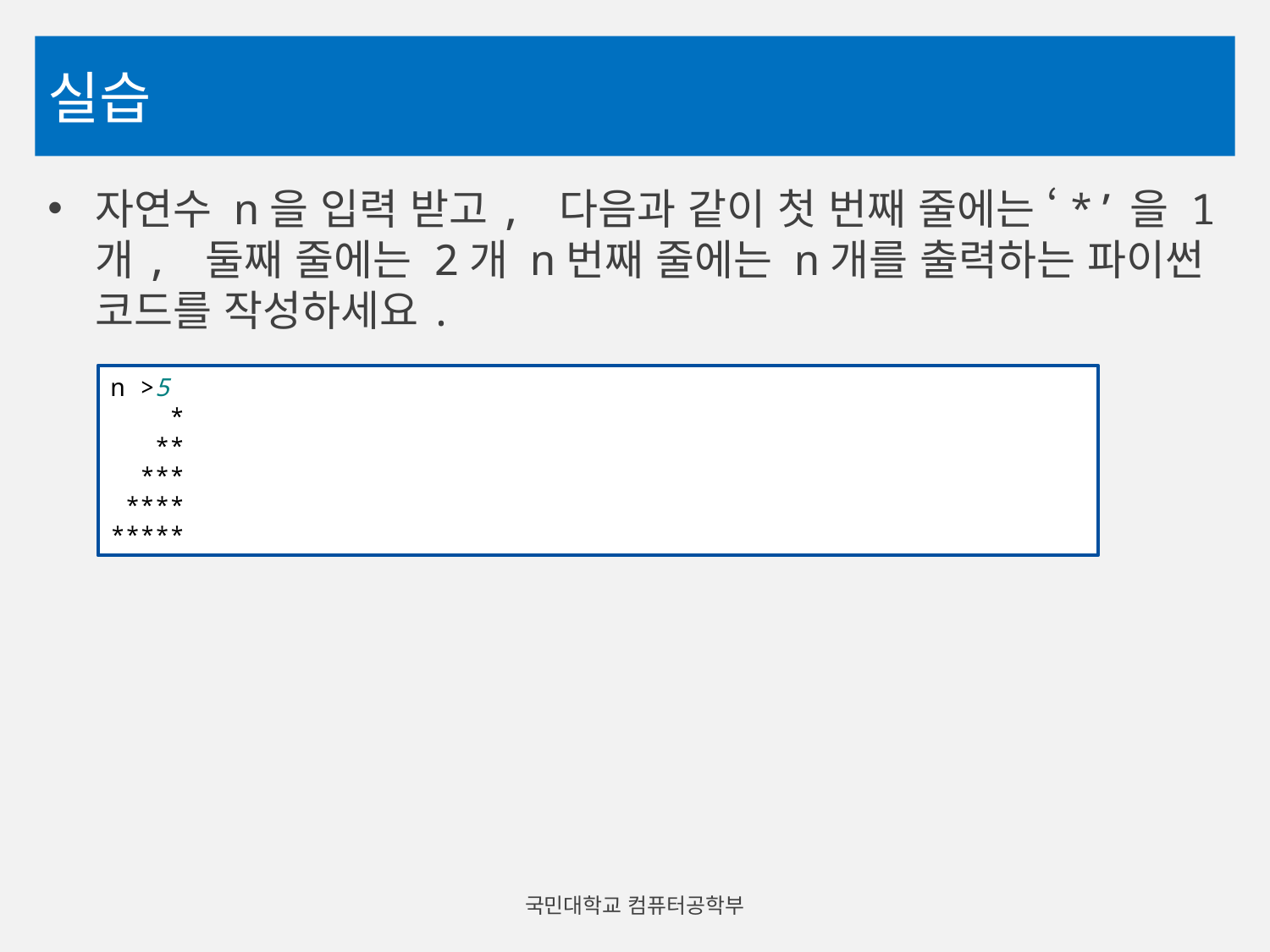

# 실습
자연수 n을 입력 받고, 다음과 같이 첫 번째 줄에는 ‘*’을 1개, 둘째 줄에는 2개 n번째 줄에는 n개를 출력하는 파이썬 코드를 작성하세요.
n >5
    *
   **
  ***
 ****
*****
국민대학교 컴퓨터공학부